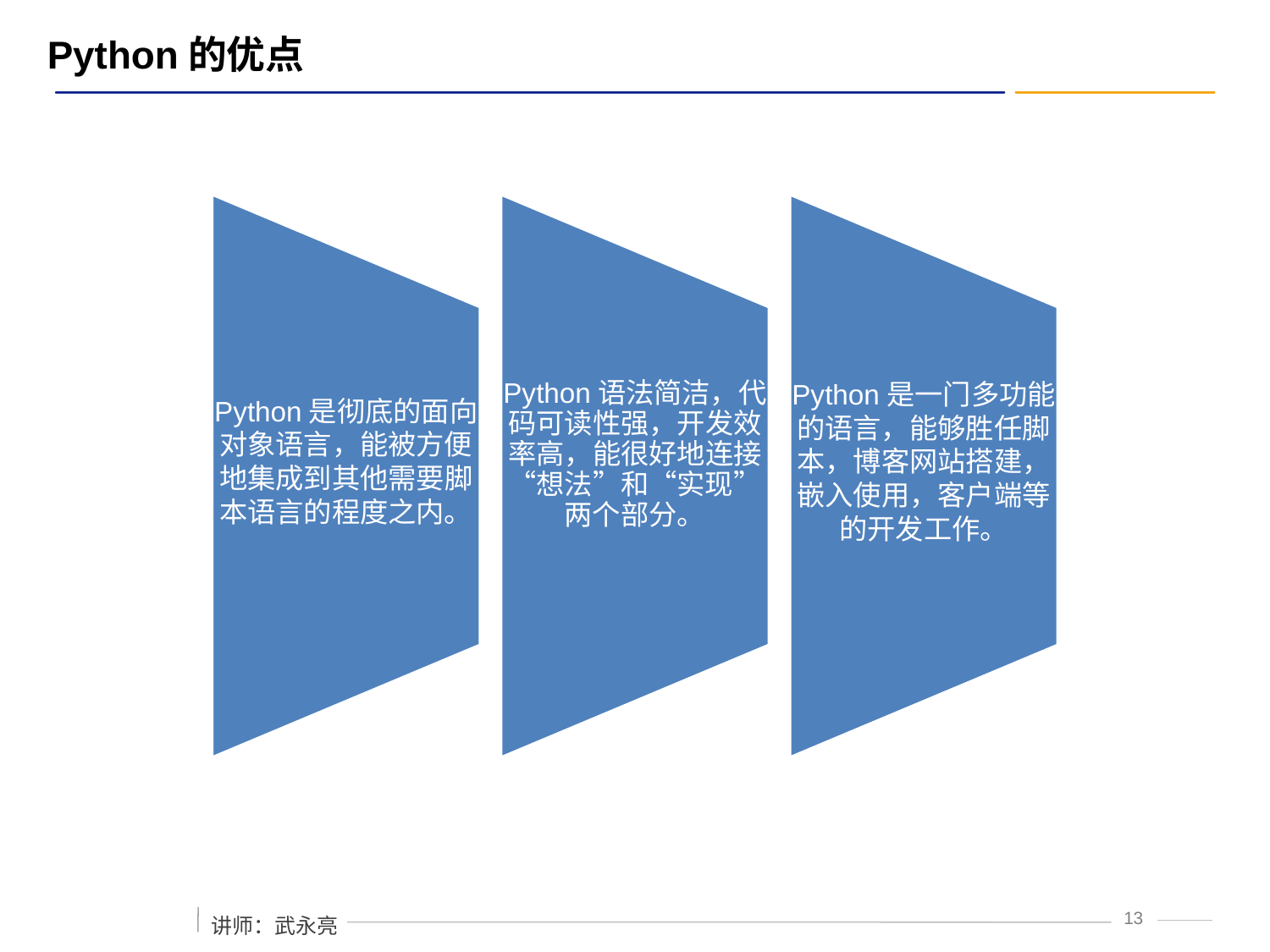

# Python的优点
Python是彻底的面向对象语言，能被方便地集成到其他需要脚本语言的程度之内。

Python语法简洁，代码可读性强，开发效率高，能很好地连接“想法”和“实现”两个部分。

Python是一门多功能的语言，能够胜任脚本，博客网站搭建，嵌入使用，客户端等的开发工作。